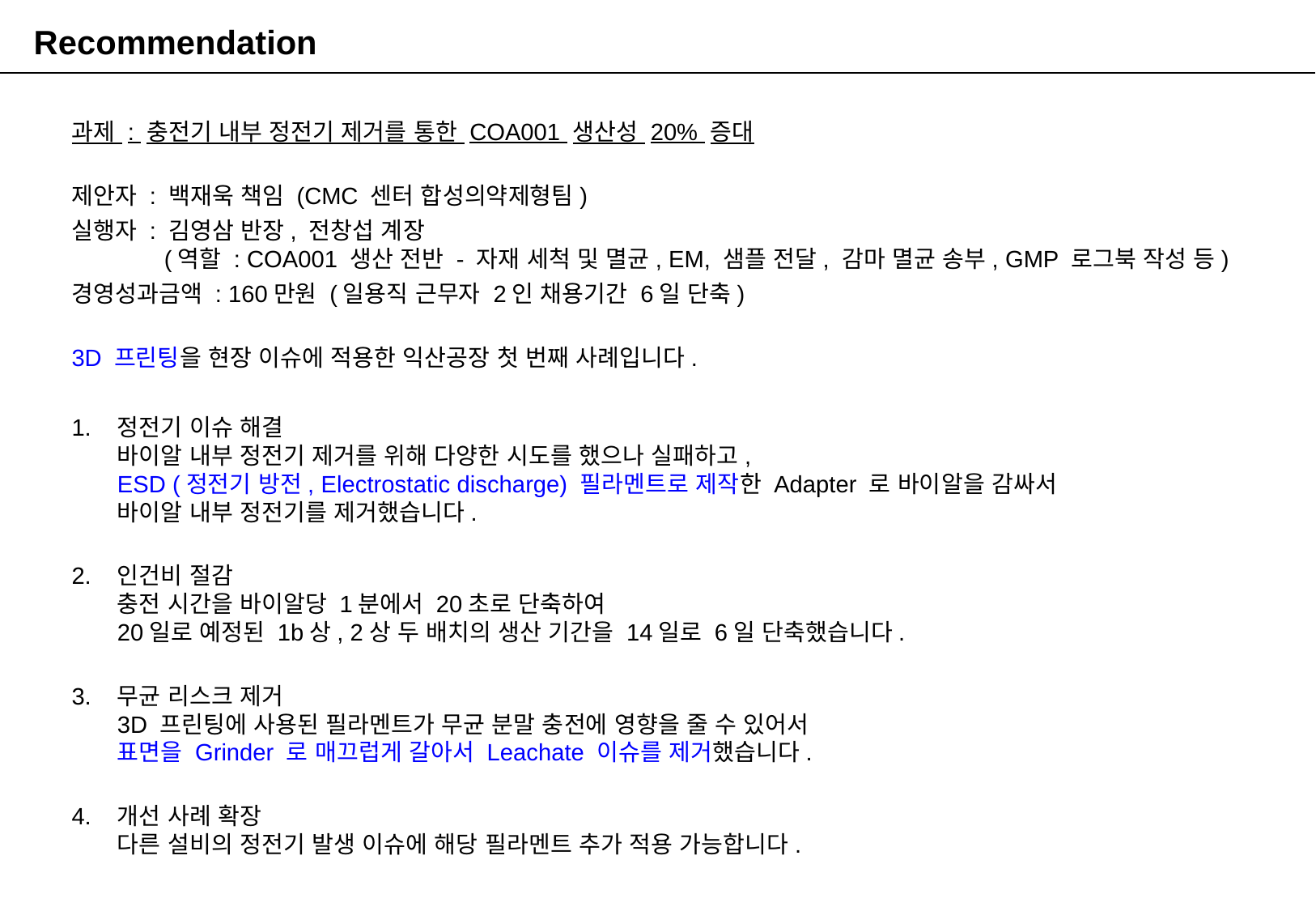

Recommendation
과제 : 충전기 내부 정전기 제거를 통한 COA001 생산성 20% 증대
제안자 : 백재욱 책임 (CMC 센터 합성의약제형팀)
실행자 : 김영삼 반장, 전창섭 계장
             (역할 : COA001 생산 전반 - 자재 세척 및 멸균, EM, 샘플 전달, 감마 멸균 송부, GMP 로그북 작성 등)
경영성과금액 : 160만원 (일용직 근무자 2인 채용기간 6일 단축)
3D 프린팅을 현장 이슈에 적용한 익산공장 첫 번째 사례입니다.

정전기 이슈 해결
바이알 내부 정전기 제거를 위해 다양한 시도를 했으나 실패하고,
ESD (정전기 방전, Electrostatic discharge) 필라멘트로 제작한 Adapter 로 바이알을 감싸서
바이알 내부 정전기를 제거했습니다.
인건비 절감
충전 시간을 바이알당 1분에서 20초로 단축하여
20일로 예정된 1b상, 2상 두 배치의 생산 기간을 14일로 6일 단축했습니다.
무균 리스크 제거
3D 프린팅에 사용된 필라멘트가 무균 분말 충전에 영향을 줄 수 있어서
표면을 Grinder 로 매끄럽게 갈아서 Leachate 이슈를 제거했습니다.
개선 사례 확장
다른 설비의 정전기 발생 이슈에 해당 필라멘트 추가 적용 가능합니다.